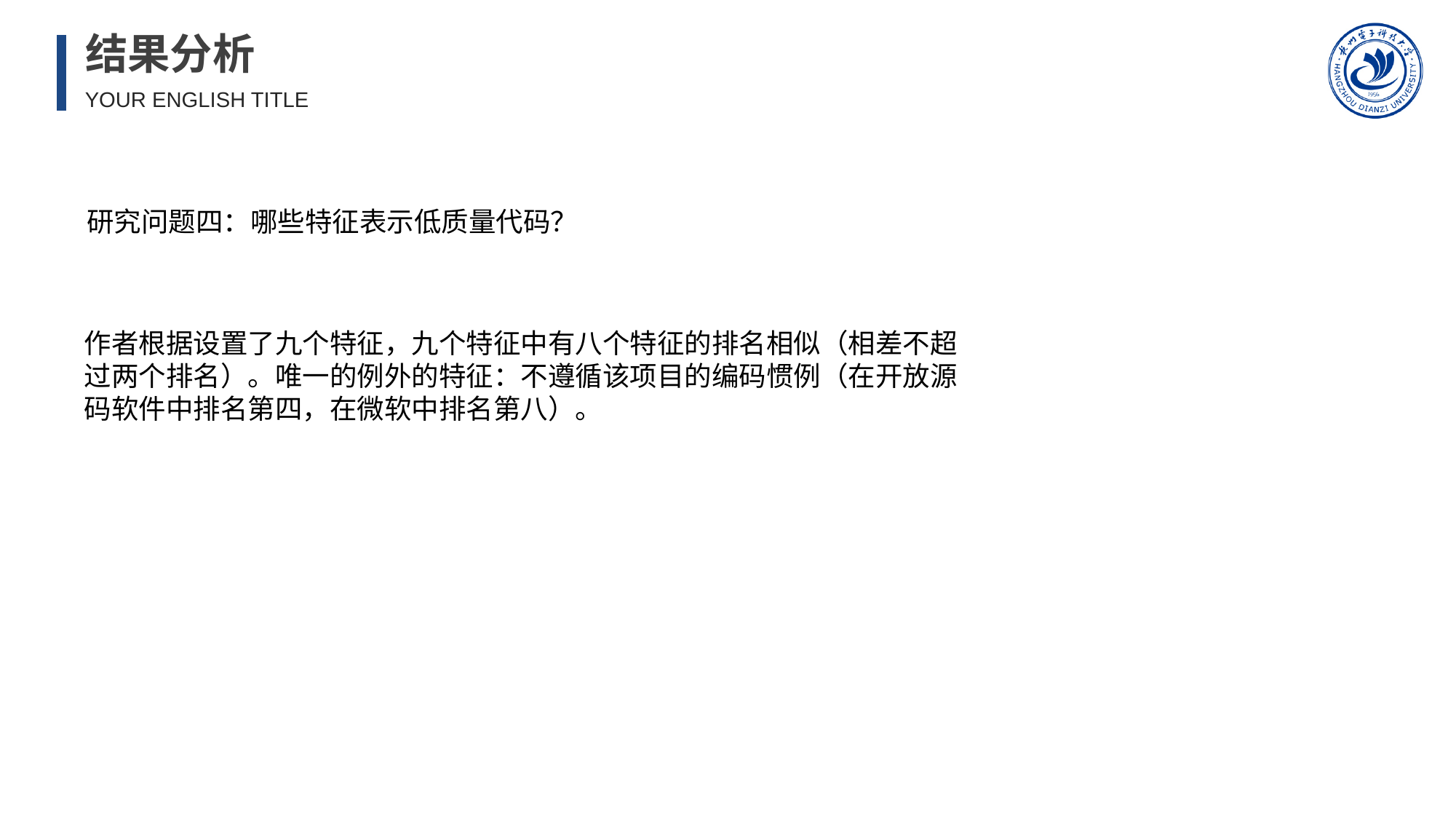

结果分析
研究问题四：哪些特征表示低质量代码？
作者根据设置了九个特征，九个特征中有八个特征的排名相似（相差不超过两个排名）。唯一的例外的特征：不遵循该项目的编码惯例（在开放源码软件中排名第四，在微软中排名第八）。